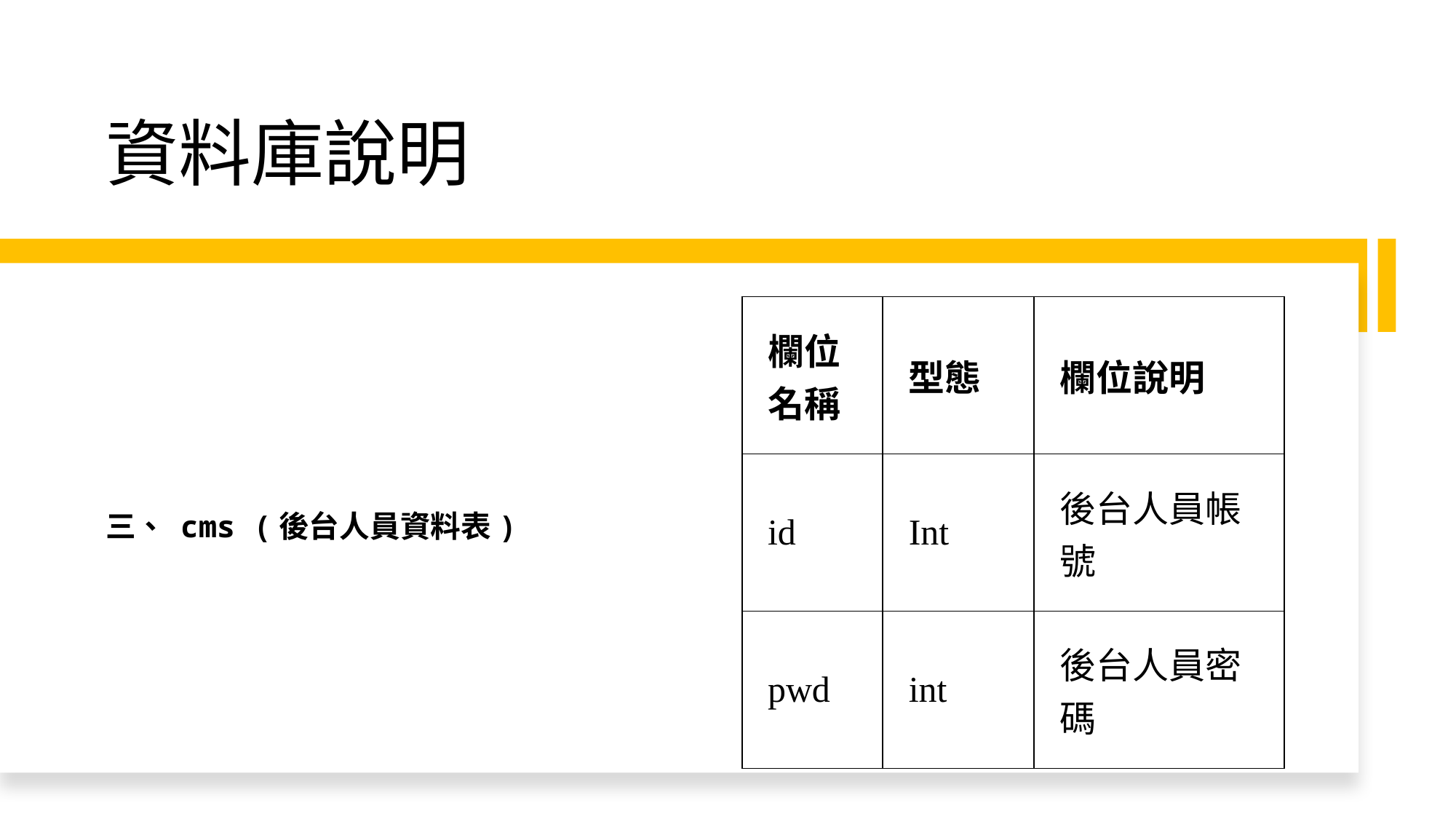

# 資料庫說明

| 欄位名稱 | 型態 | 欄位說明 |
| --- | --- | --- |
| id | Int | 後台人員帳號 |
| pwd | int | 後台人員密碼 |
三、 cms (後台人員資料表)